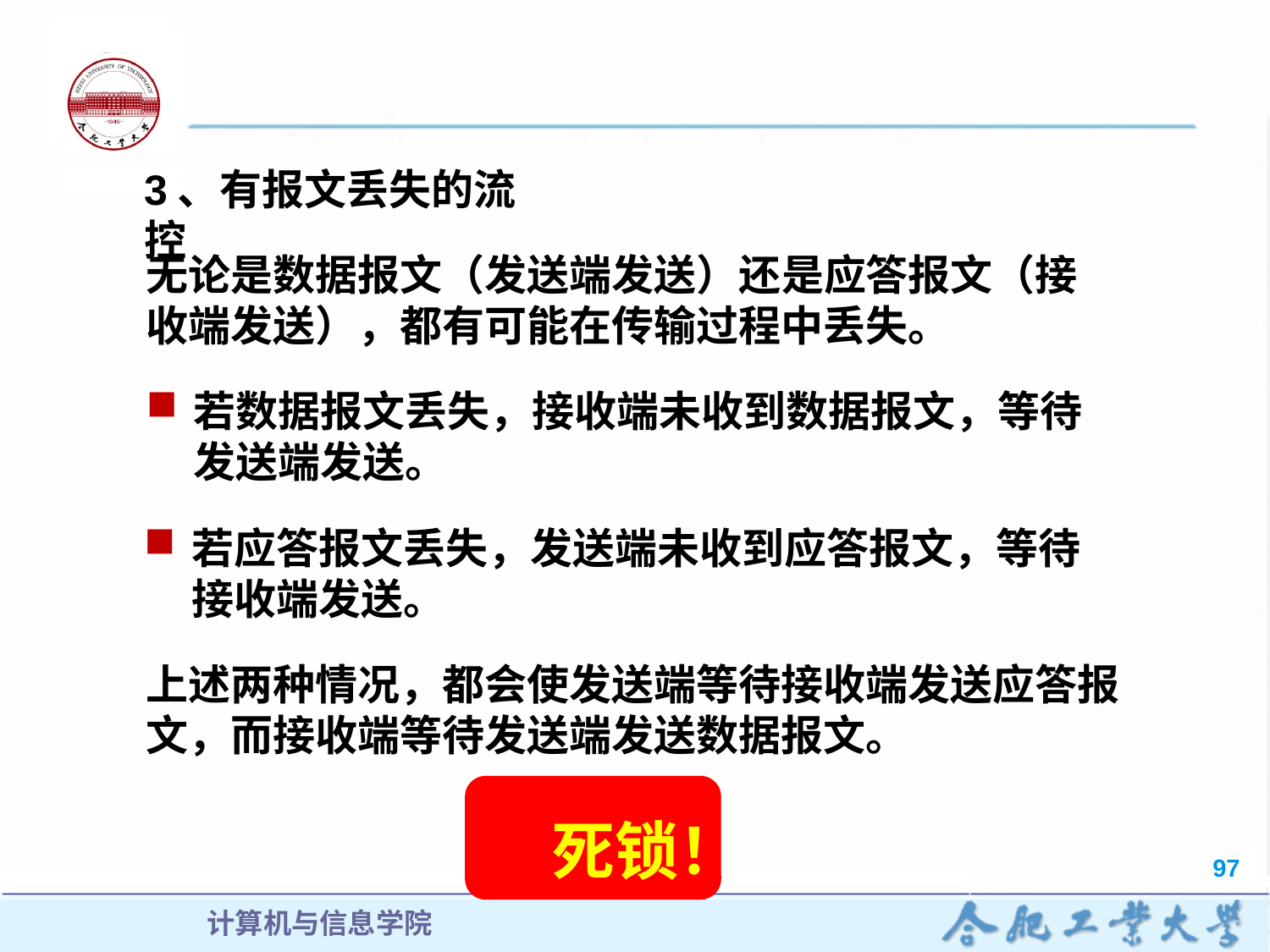

3、有报文丢失的流控
无论是数据报文（发送端发送）还是应答报文（接收端发送），都有可能在传输过程中丢失。
若数据报文丢失，接收端未收到数据报文，等待发送端发送。
若应答报文丢失，发送端未收到应答报文，等待接收端发送。
上述两种情况，都会使发送端等待接收端发送应答报文，而接收端等待发送端发送数据报文。
  死锁！